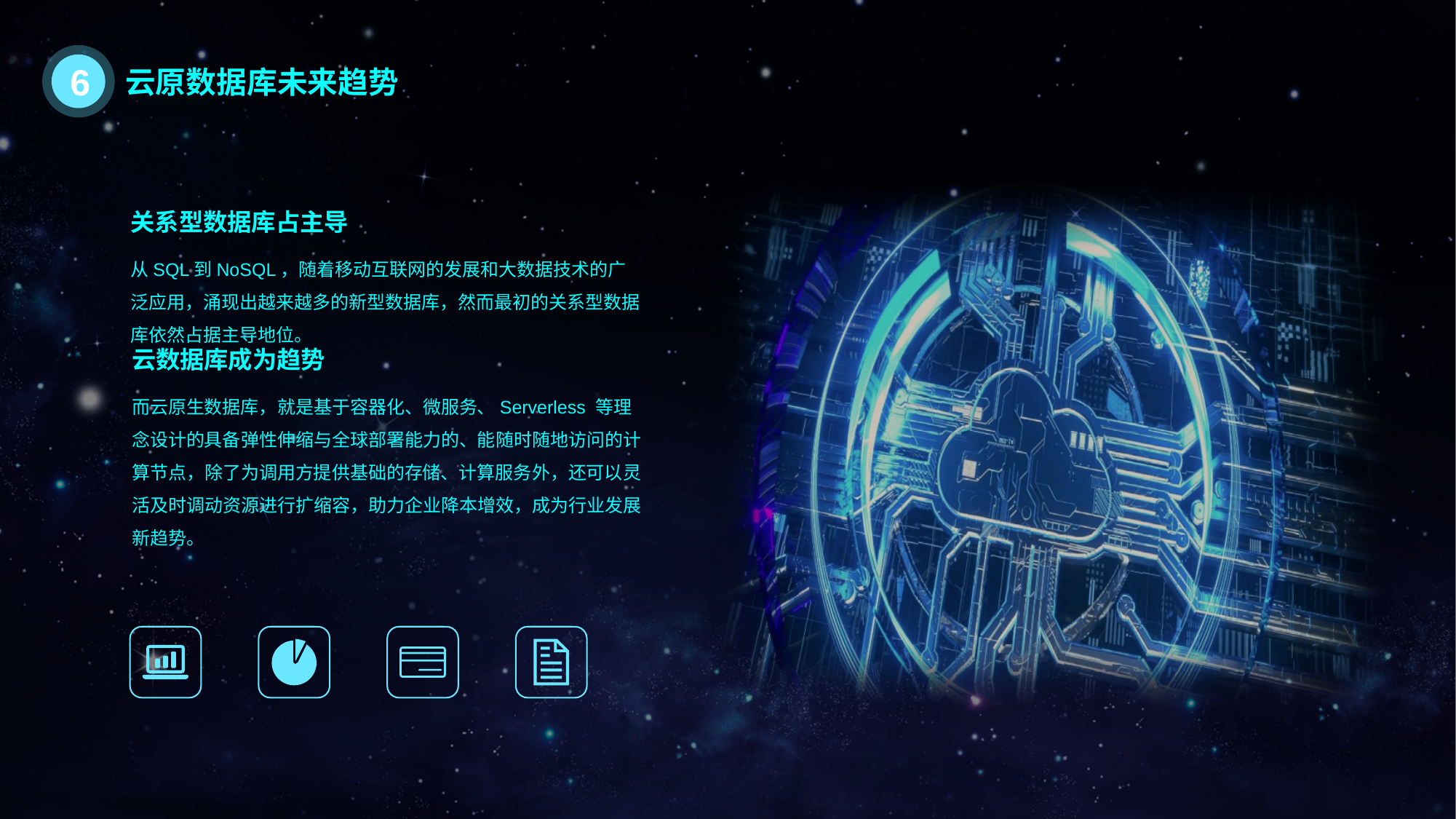

6
云原数据库未来趋势

关系型数据库占主导
从SQL到NoSQL，随着移动互联网的发展和大数据技术的广泛应用，涌现出越来越多的新型数据库，然而最初的关系型数据库依然占据主导地位。
云数据库成为趋势
而云原生数据库，就是基于容器化、微服务、Serverless 等理念设计的具备弹性伸缩与全球部署能力的、能随时随地访问的计算节点，除了为调用方提供基础的存储、计算服务外，还可以灵活及时调动资源进行扩缩容，助力企业降本增效，成为行业发展新趋势。